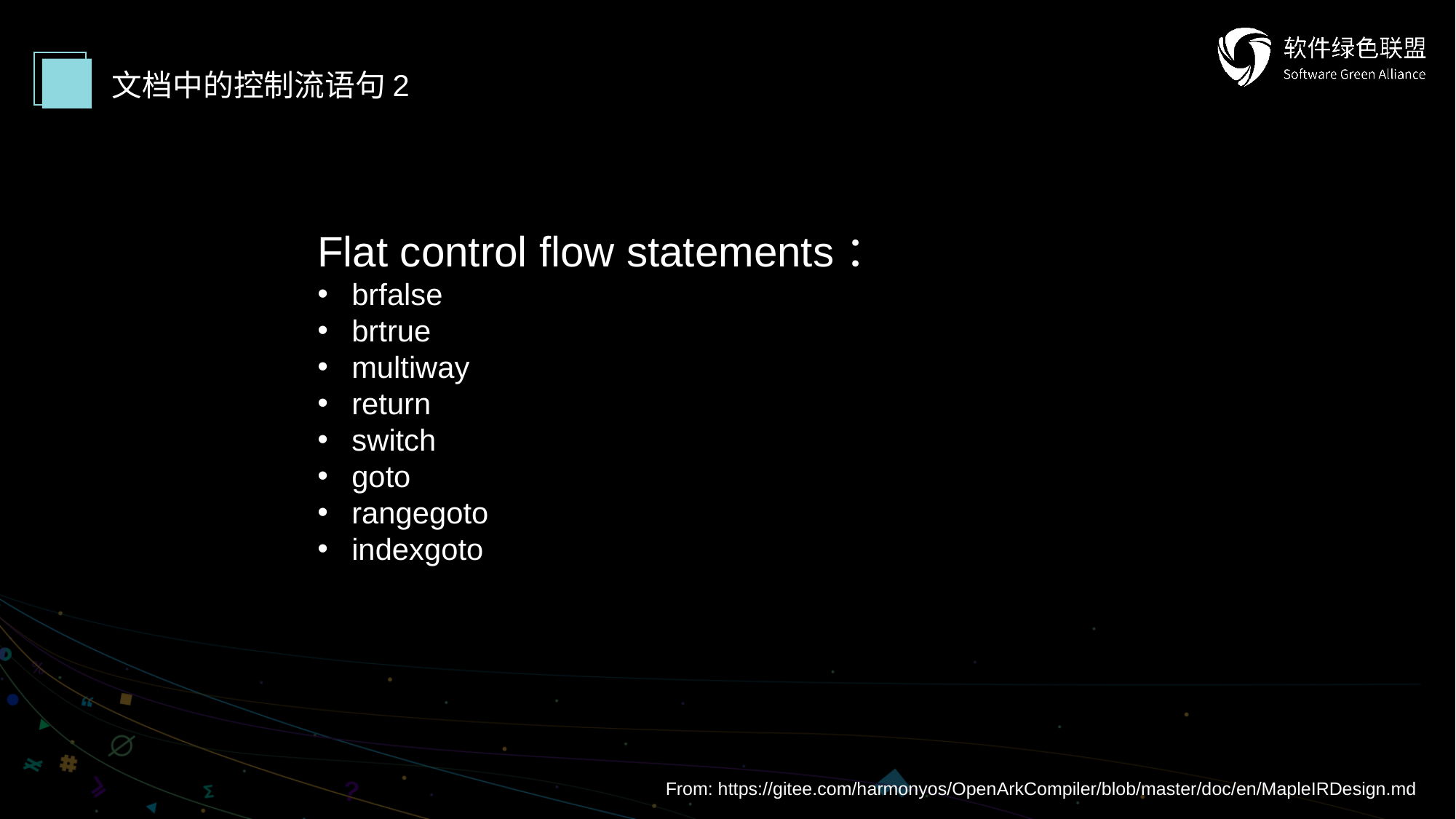

文档中的控制流语句2
Flat control flow statements：
brfalse
brtrue
multiway
return
switch
goto
rangegoto
indexgoto

From: https://gitee.com/harmonyos/OpenArkCompiler/blob/master/doc/en/MapleIRDesign.md